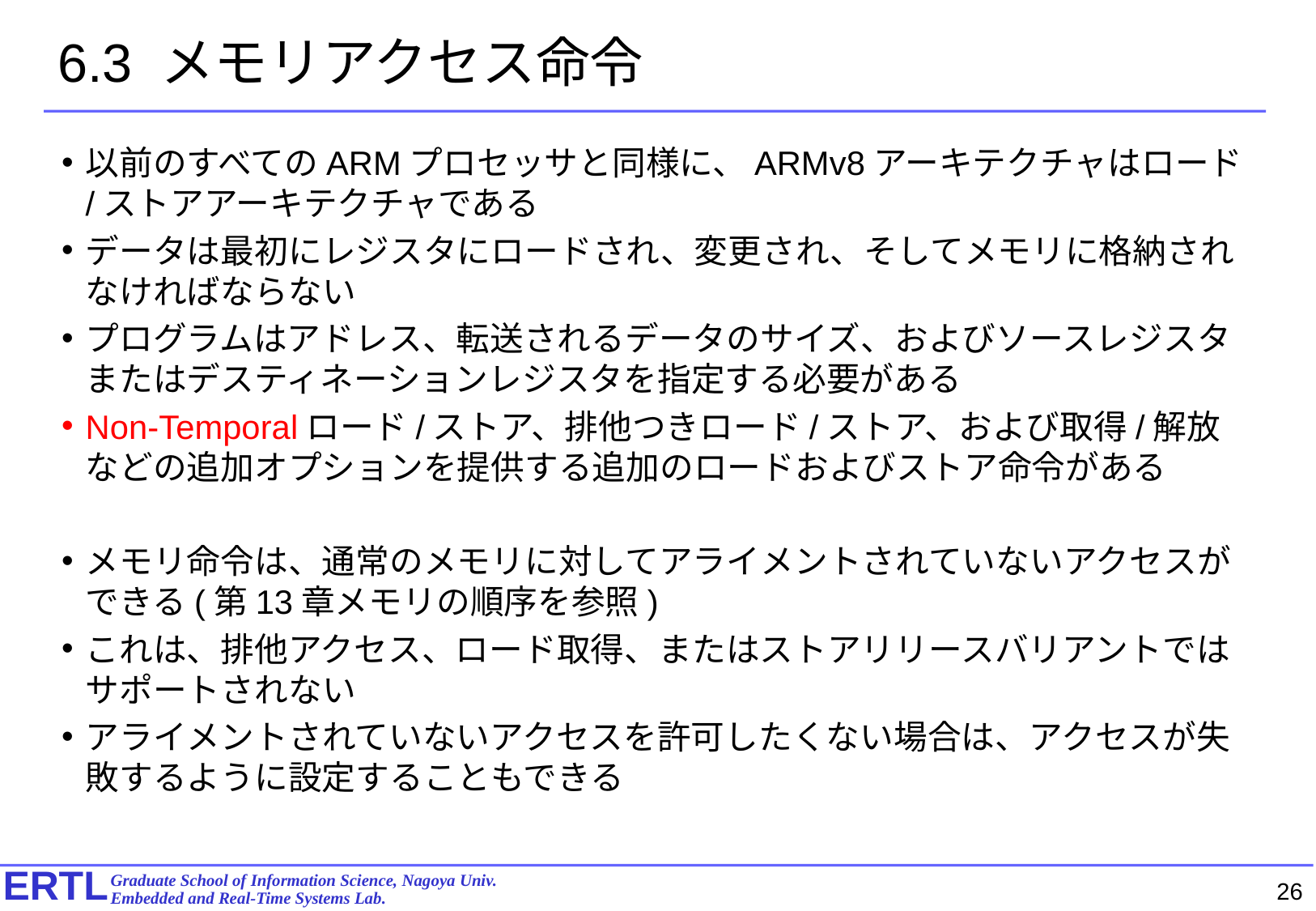

# 6.3 メモリアクセス命令
以前のすべてのARMプロセッサと同様に、ARMv8アーキテクチャはロード/ストアアーキテクチャである
データは最初にレジスタにロードされ、変更され、そしてメモリに格納されなければならない
プログラムはアドレス、転送されるデータのサイズ、およびソースレジスタまたはデスティネーションレジスタを指定する必要がある
Non-Temporalロード/ストア、排他つきロード/ストア、および取得/解放などの追加オプションを提供する追加のロードおよびストア命令がある

メモリ命令は、通常のメモリに対してアライメントされていないアクセスができる(第13章メモリの順序を参照)
これは、排他アクセス、ロード取得、またはストアリリースバリアントではサポートされない
アライメントされていないアクセスを許可したくない場合は、アクセスが失敗するように設定することもできる
26